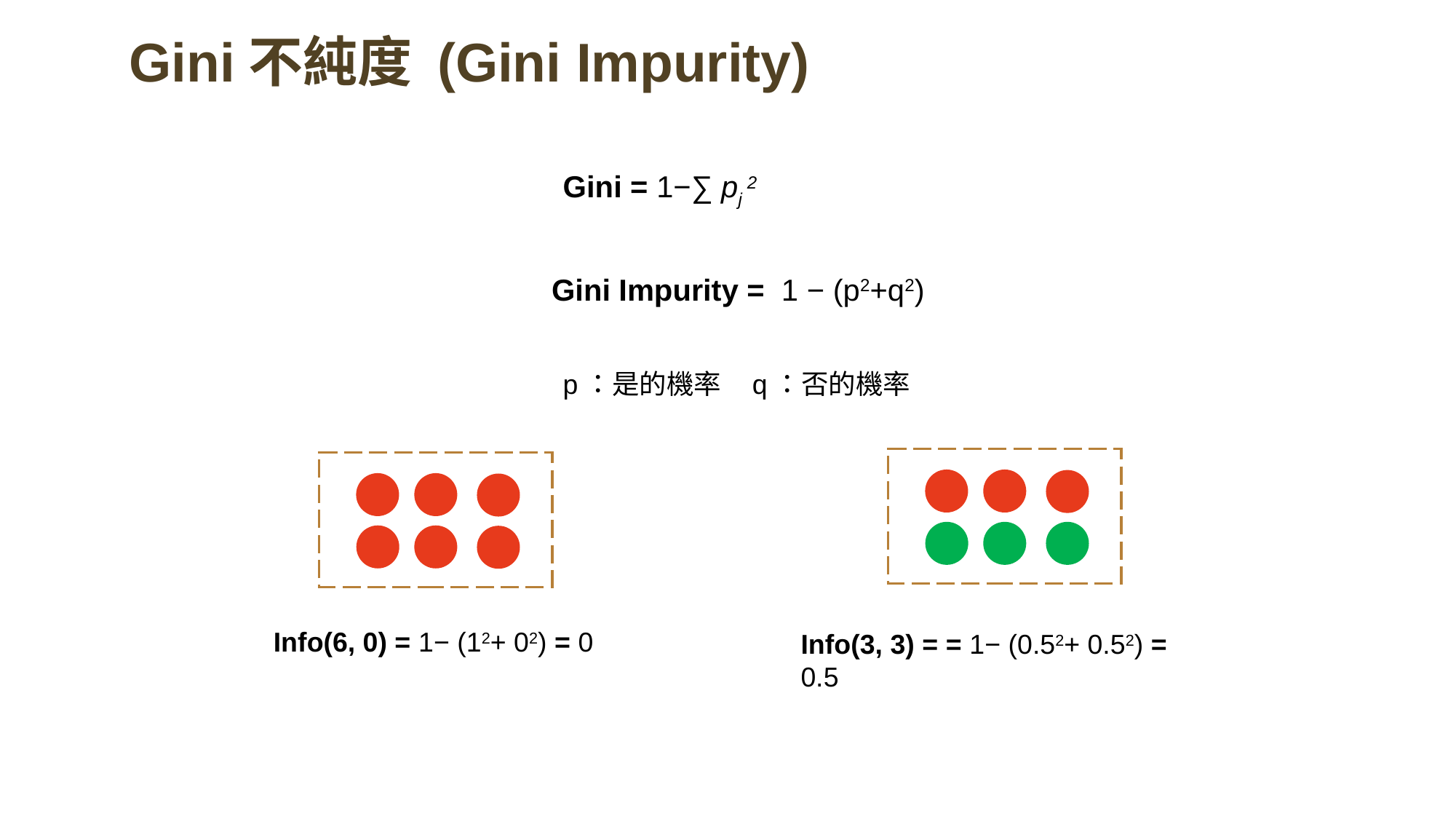

Gini不純度 (Gini Impurity)
Gini = 1−∑ pj 2
Gini Impurity =  1 − (p2+q2)
p：是的機率    q：否的機率

Info(6, 0) = 1− (12+ 02) = 0
Info(3, 3) = = 1− (0.52+ 0.52) = 0.5